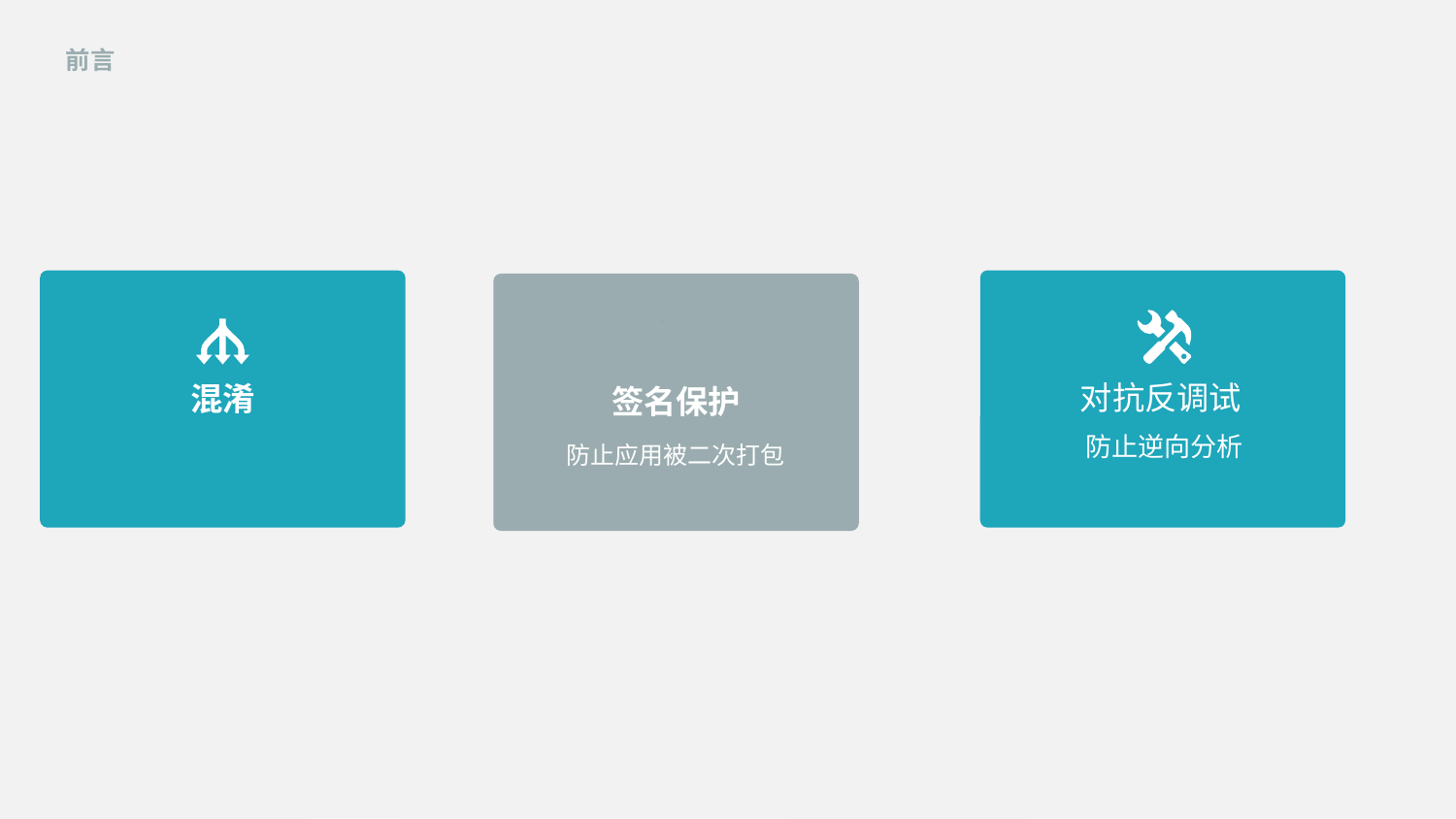

前言

对抗反调试
防止逆向分析
混淆

签名保护
防止应用被二次打包
防止逆向分析